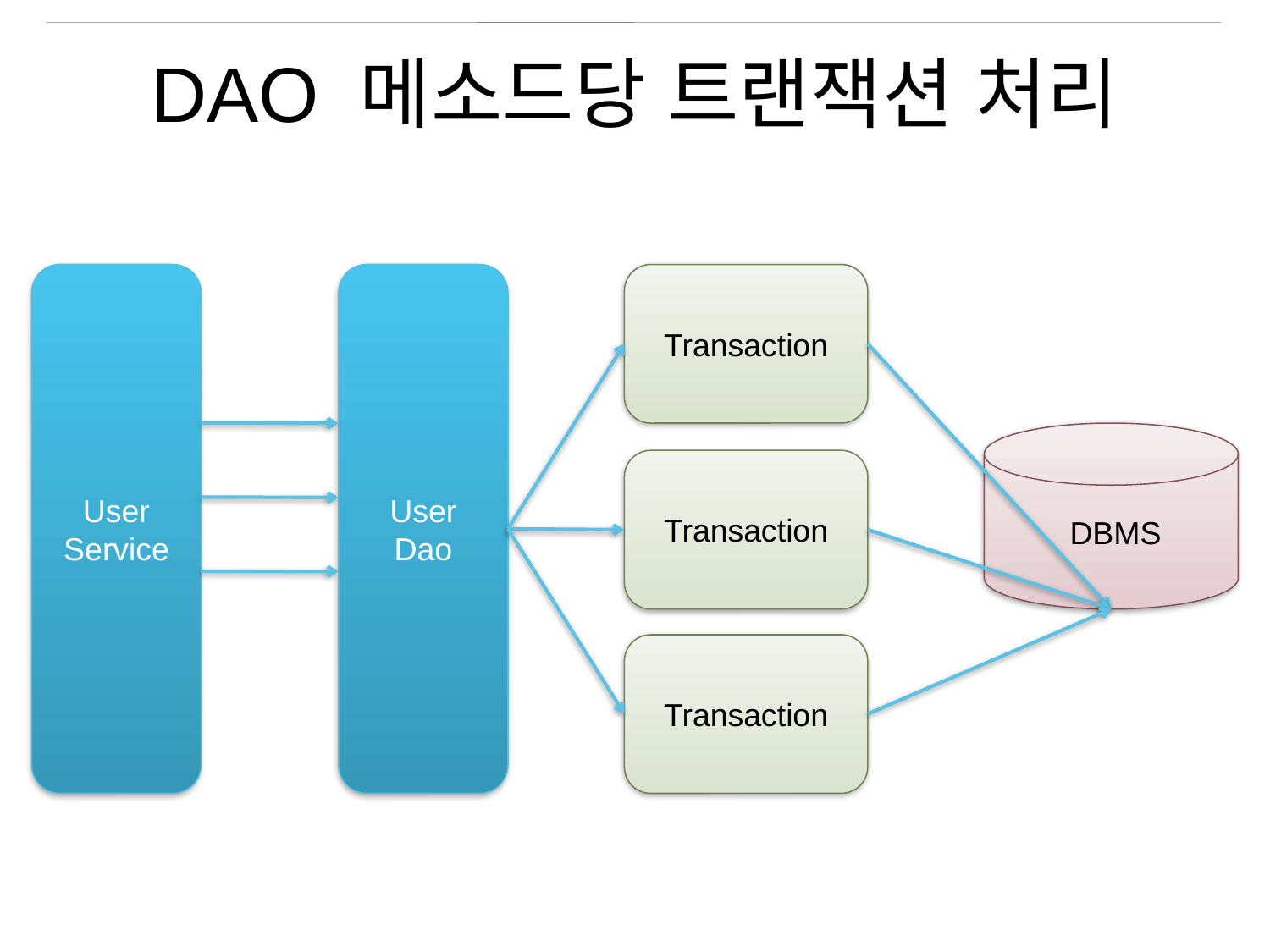

# DAO 메소드당 트랜잭션 처리
User
Service
User
Dao
Transaction
 DBMS
Transaction
Transaction